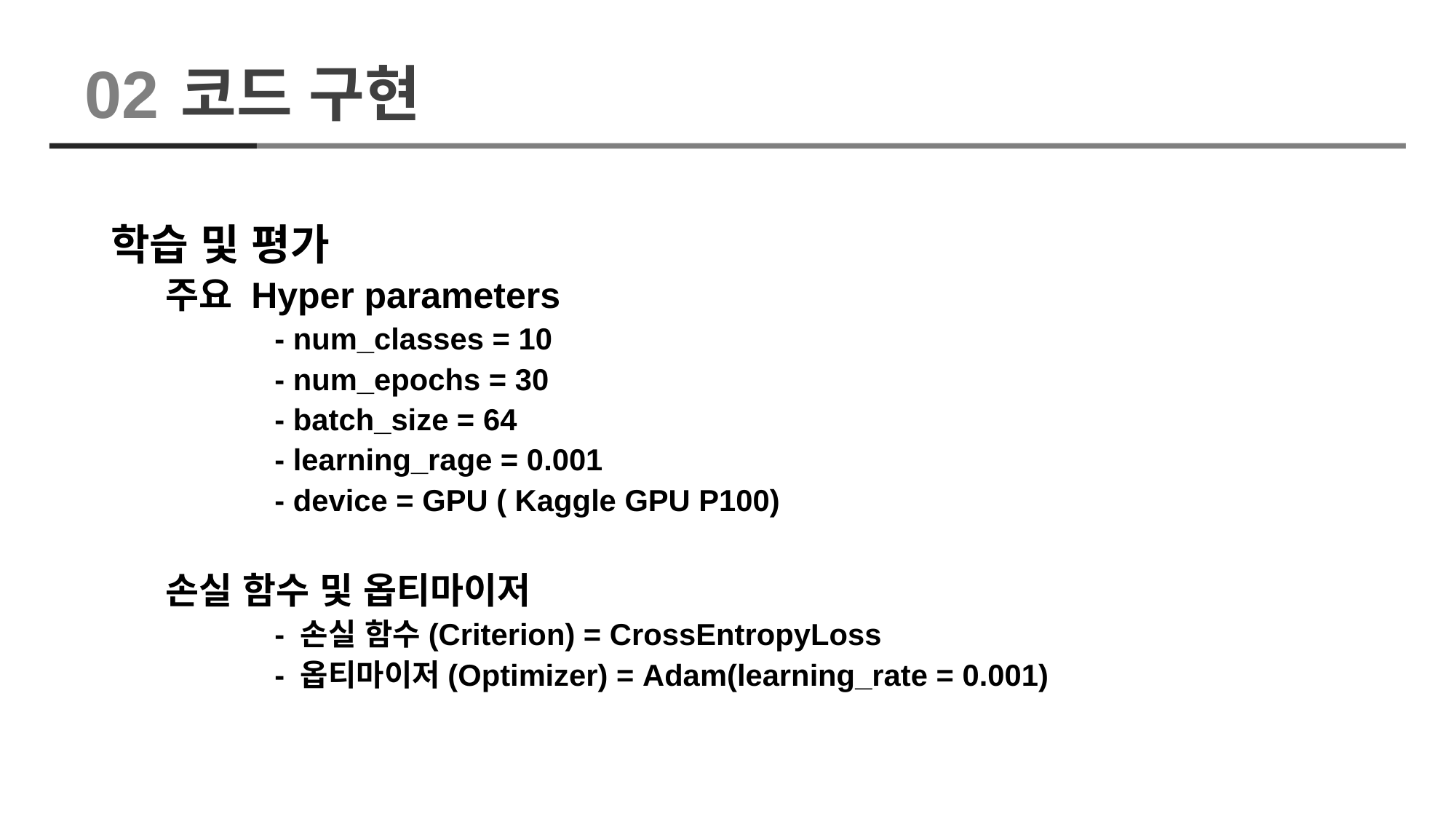

02
코드 구현

학습 및 평가
주요 Hyper parameters
	- num_classes = 10
	- num_epochs = 30
	- batch_size = 64
	- learning_rage = 0.001
	- device = GPU ( Kaggle GPU P100)

손실 함수 및 옵티마이저
	- 손실 함수(Criterion) = CrossEntropyLoss
	- 옵티마이저(Optimizer) = Adam(learning_rate = 0.001)